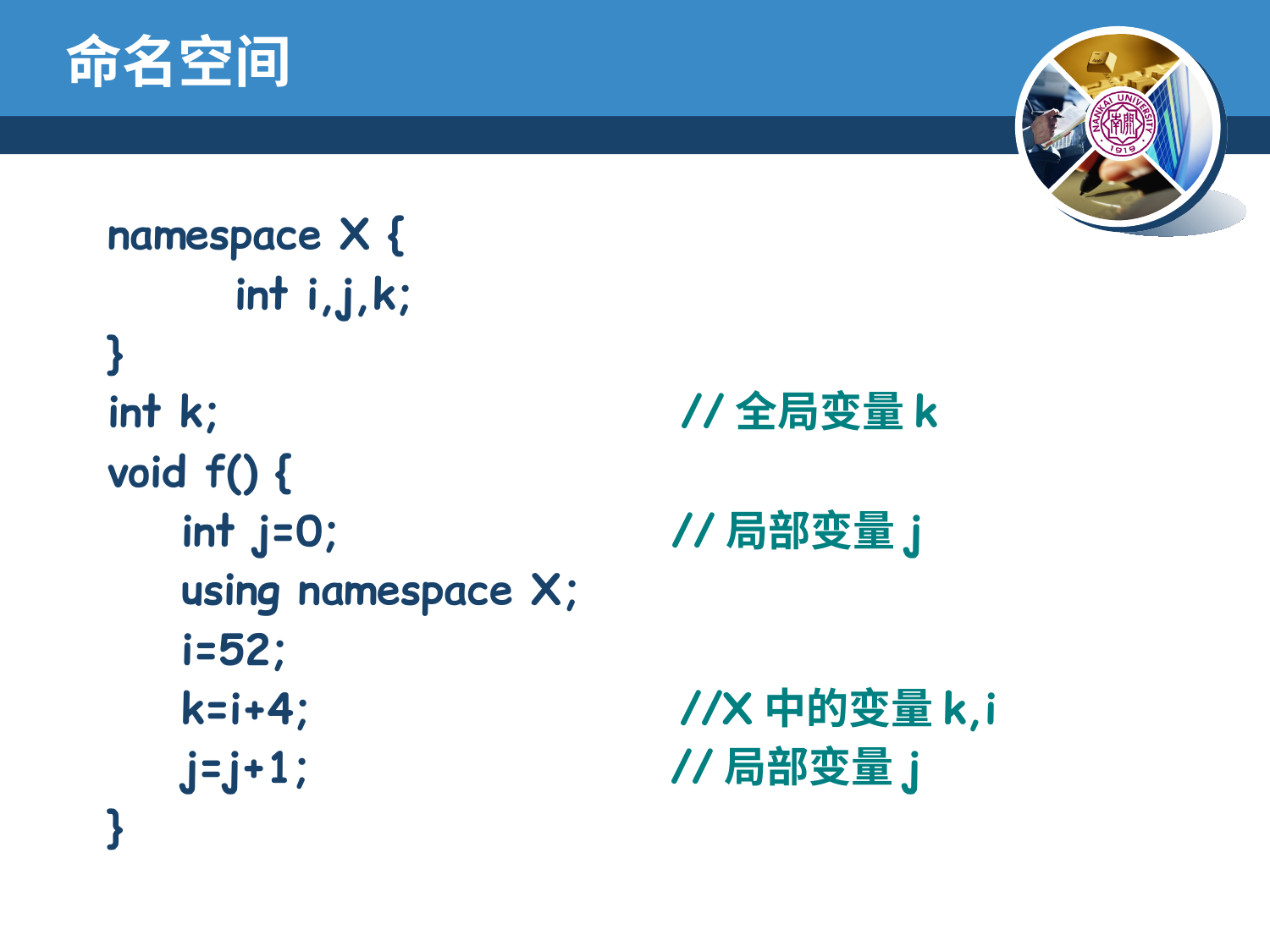

# 命名空间
namespace X {
	int i,j,k;
}
int k;                         //全局变量k
void f() {
    int j=0;                  //局部变量j
    using namespace X;
    i=52;
    k=i+4;                    //X中的变量k,i
    j=j+1;			   //局部变量j
}